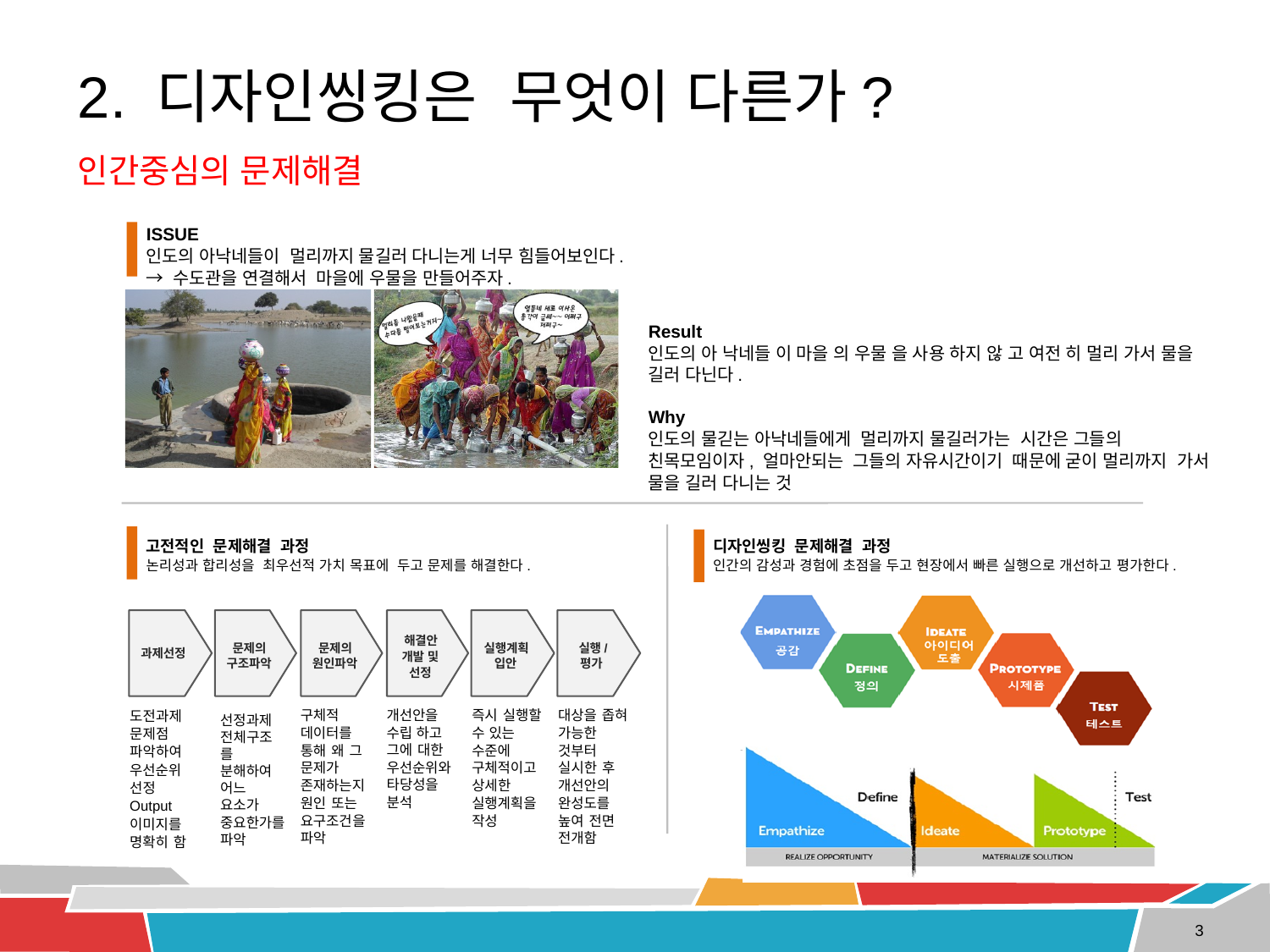

# 2. 디자인씽킹은  무엇이 다른가?
인간중심의 문제해결

ISSUE
인도의 아낙네들이  멀리까지 물길러 다니는게 너무 힘들어보인다.
→ 수도관을 연결해서  마을에 우물을 만들어주자.

Result
인도의 아 낙네들 이 마을 의 우물 을 사용 하지 않 고 여전 히 멀리 가서 물을 길러 다닌다.

Why
인도의 물긷는 아낙네들에게  멀리까지 물길러가는  시간은 그들의 친목모임이자, 얼마안되는  그들의 자유시간이기  때문에 굳이 멀리까지  가서 물을 길러 다니는 것

고전적인  문제해결  과정
논리성과 합리성을  최우선적 가치 목표에  두고 문제를 해결한다.
디자인씽킹  문제해결  과정
인간의 감성과 경험에 초점을 두고 현장에서 빠른 실행으로 개선하고 평가한다.

해결안 개발 및 선정
문제의 구조파악
문제의 원인파악
실행계획 입안
실행/ 평가
과제선정
도전과제  문제점 파악하여
우선순위 선정
Output 이미지를 명확히 함

구체적 데이터를 통해 왜 그 문제가 존재하는지 원인 또는 요구조건을 파악
개선안을  수립 하고 그에 대한 우선순위와  타당성을 분석
즉시 실행할  수 있는 수준에
구체적이고  상세한 실행계획을 작성
대상을 좁혀  가능한 것부터  실시한 후 개선안의 완성도를  높여 전면 전개함
선정과제  전체구조를 분해하여 어느 요소가 중요한가를 파악

3